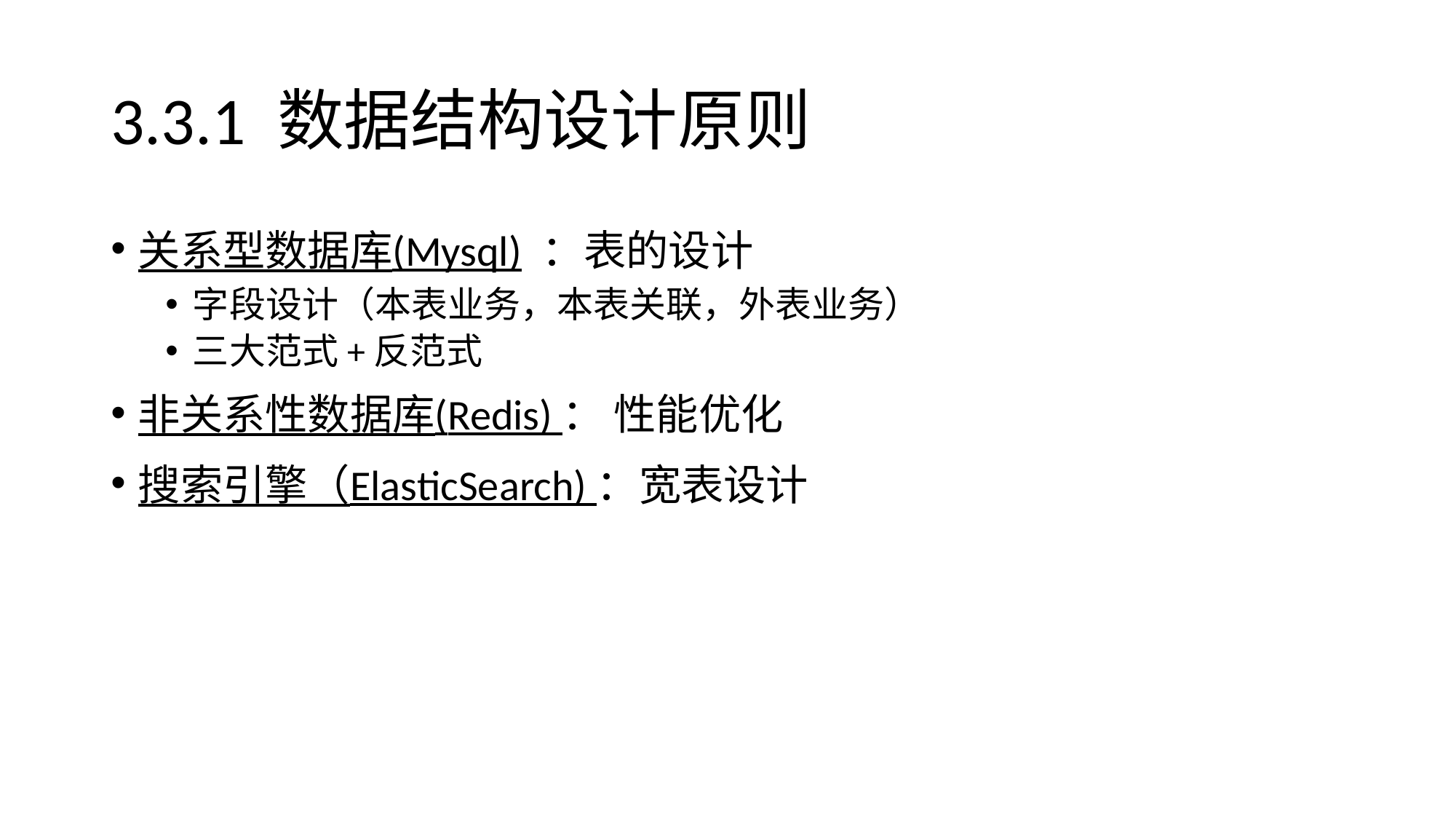

# 3.3.1 数据结构设计原则
关系型数据库(Mysql) ：表的设计
字段设计（本表业务，本表关联，外表业务）
三大范式+反范式
非关系性数据库(Redis) ： 性能优化
搜索引擎（ElasticSearch) ：宽表设计